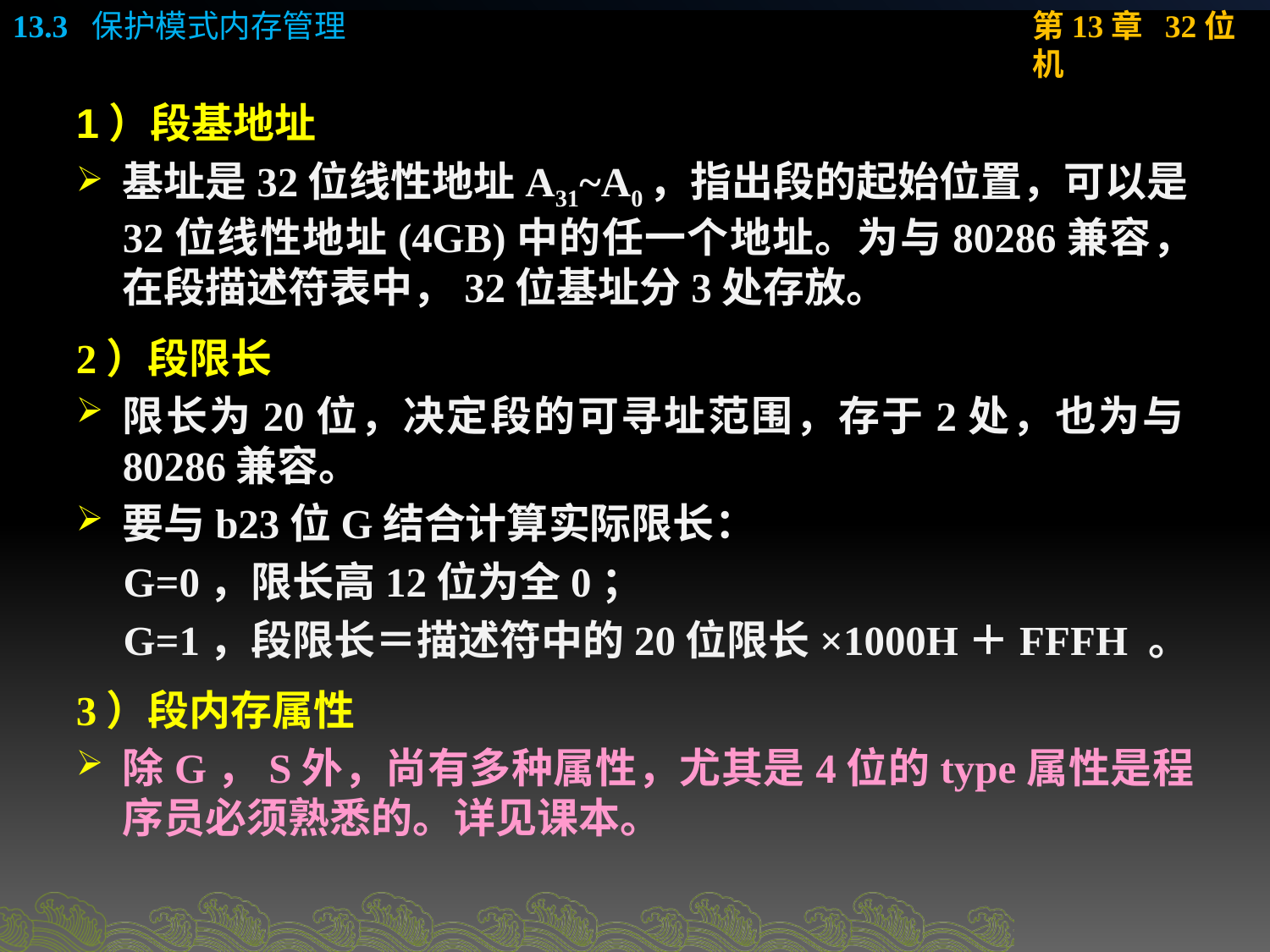

1）段基地址
基址是32位线性地址A31~A0，指出段的起始位置，可以是32位线性地址(4GB)中的任一个地址。为与80286兼容，在段描述符表中，32位基址分3处存放。
2）段限长
限长为20位，决定段的可寻址范围，存于2处，也为与80286兼容。
要与b23位G结合计算实际限长：
G=0，限长高12位为全0；
G=1，段限长＝描述符中的20位限长×1000H＋FFFH 。
3）段内存属性
除G，S外，尚有多种属性，尤其是4位的type属性是程序员必须熟悉的。详见课本。